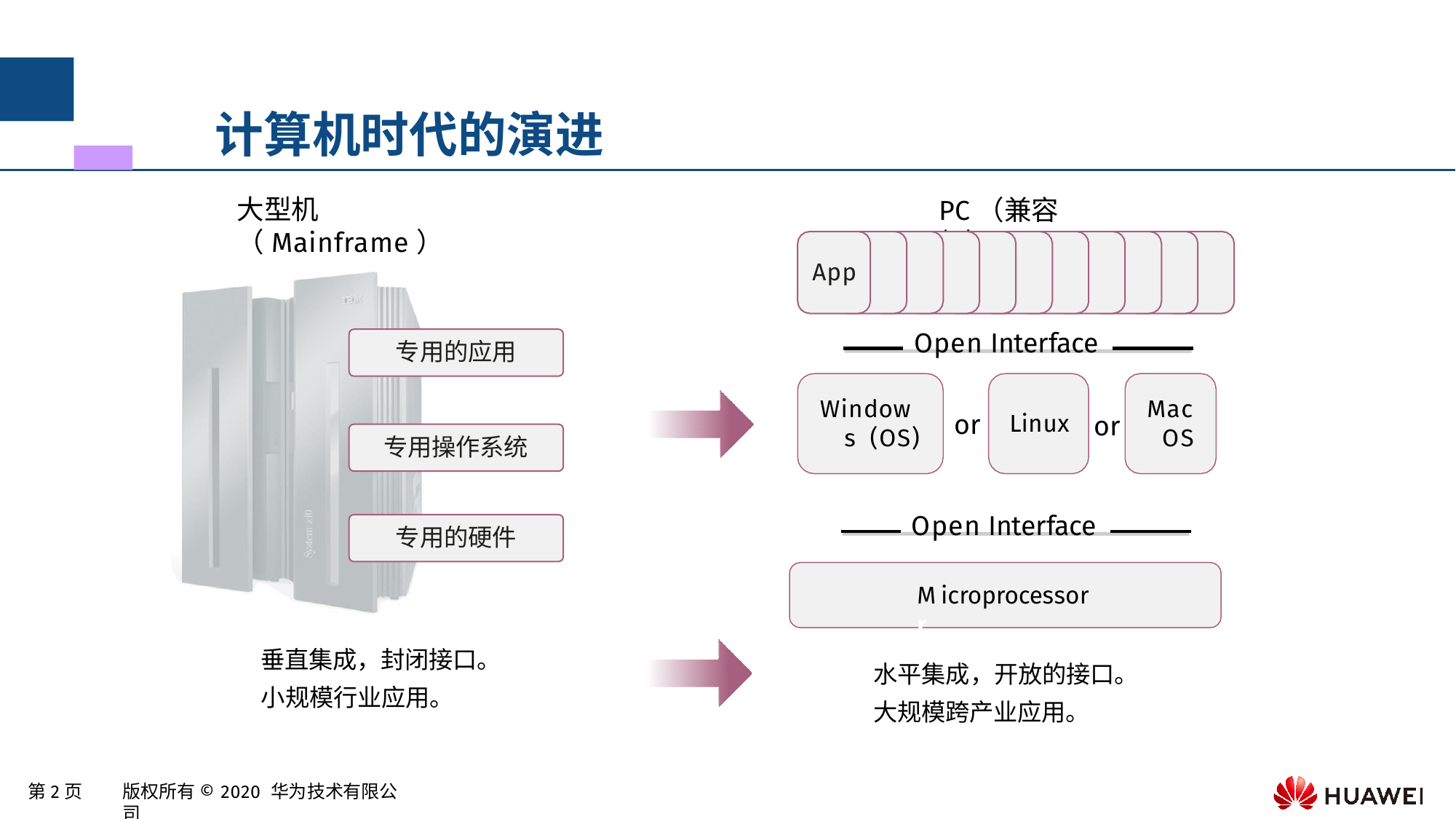

# 计算机时代的演进

大型机（Mainframe）
PC（兼容机）

App

Open Interface

专用的应用

Windows  (OS)
Mac  OS
or
Linux
or

专用操作系统
Open Interface

专用的硬件

Microprocessorr
垂直集成，封闭接口。
小规模行业应用。

水平集成，开放的接口。
大规模跨产业应用。
第2页
版权所有© 2020 华为技术有限公司